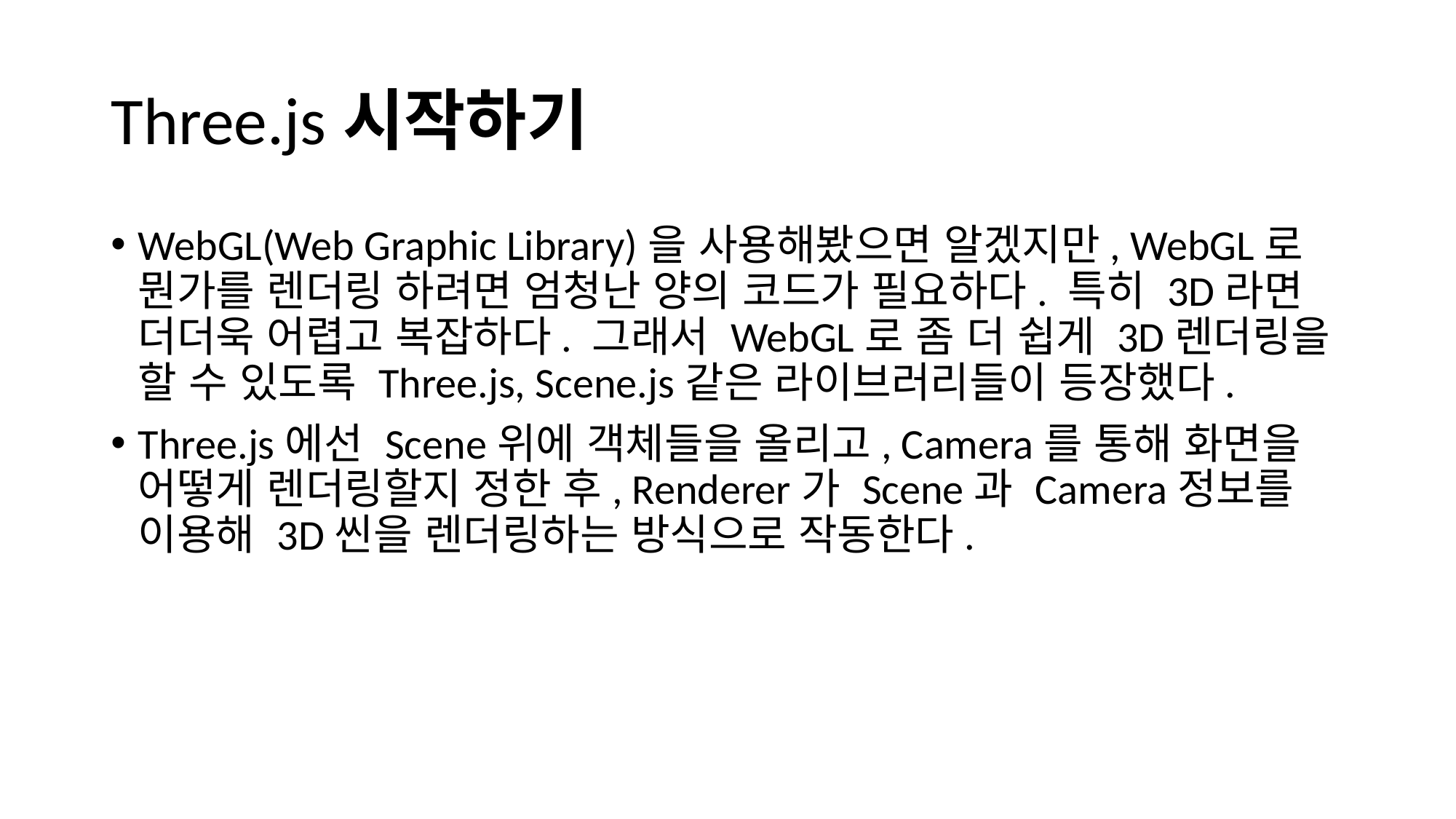

# Three.js시작하기
WebGL(Web Graphic Library)을 사용해봤으면 알겠지만, WebGL로 뭔가를 렌더링 하려면 엄청난 양의 코드가 필요하다. 특히 3D라면 더더욱 어렵고 복잡하다. 그래서 WebGL로 좀 더 쉽게 3D렌더링을 할 수 있도록 Three.js, Scene.js같은 라이브러리들이 등장했다.
Three.js에선 Scene위에 객체들을 올리고, Camera를 통해 화면을 어떻게 렌더링할지 정한 후, Renderer가 Scene과 Camera정보를 이용해 3D씬을 렌더링하는 방식으로 작동한다.